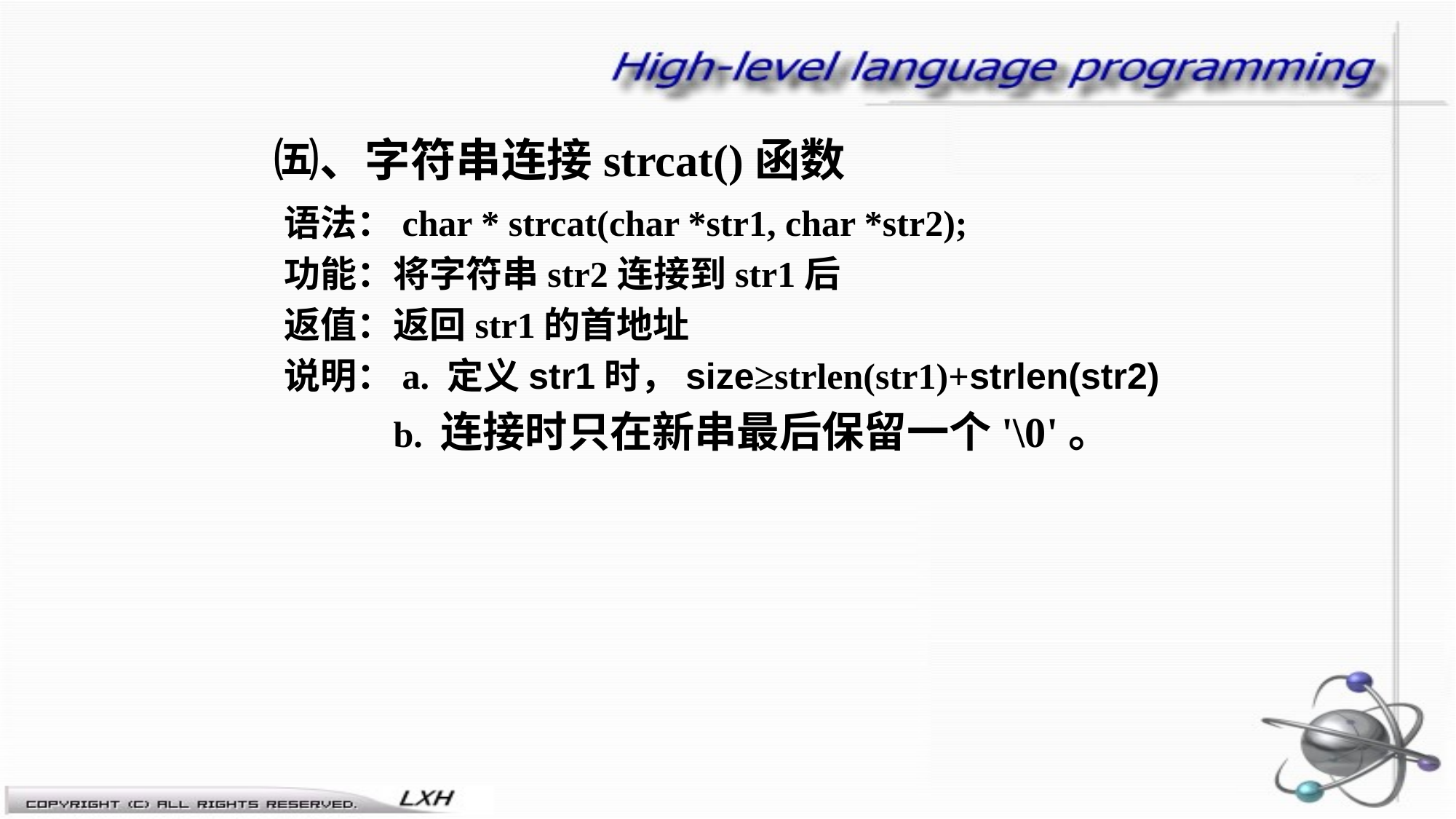

㈤、字符串连接strcat()函数
语法：char * strcat(char *str1, char *str2);
功能：将字符串str2连接到str1后
返值：返回str1的首地址
说明：a. 定义str1时，size≥strlen(str1)+strlen(str2)
            b. 连接时只在新串最后保留一个'\0'。